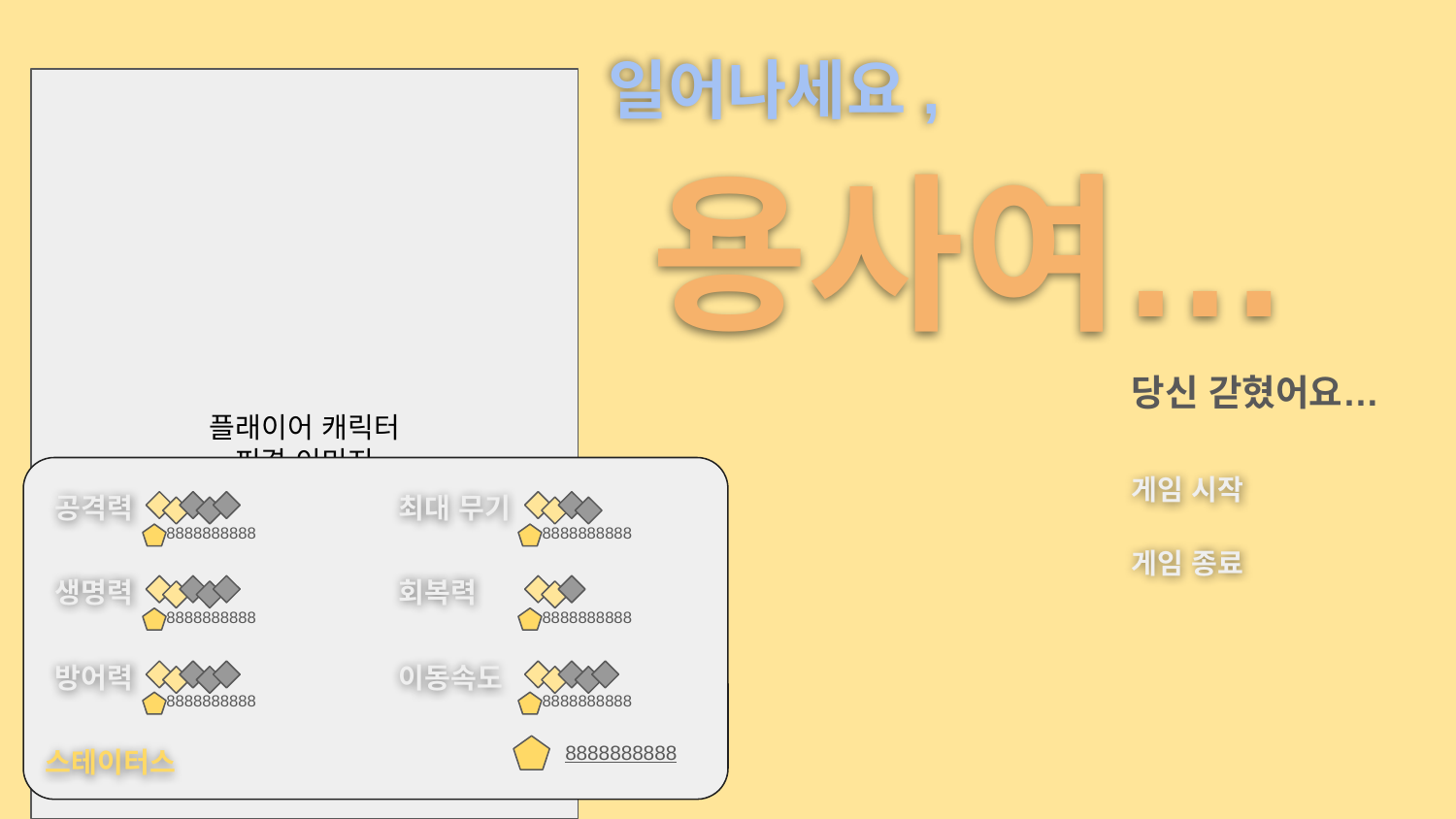

일어나세요,
플래이어 캐릭터
피격 이미지
용사여…
당신 갇혔어요…

게임 시작
공격력
최대 무기

8888888888

8888888888

게임 종료
생명력
회복력

8888888888

8888888888

방어력
이동속도

8888888888

8888888888

8888888888
스테이터스